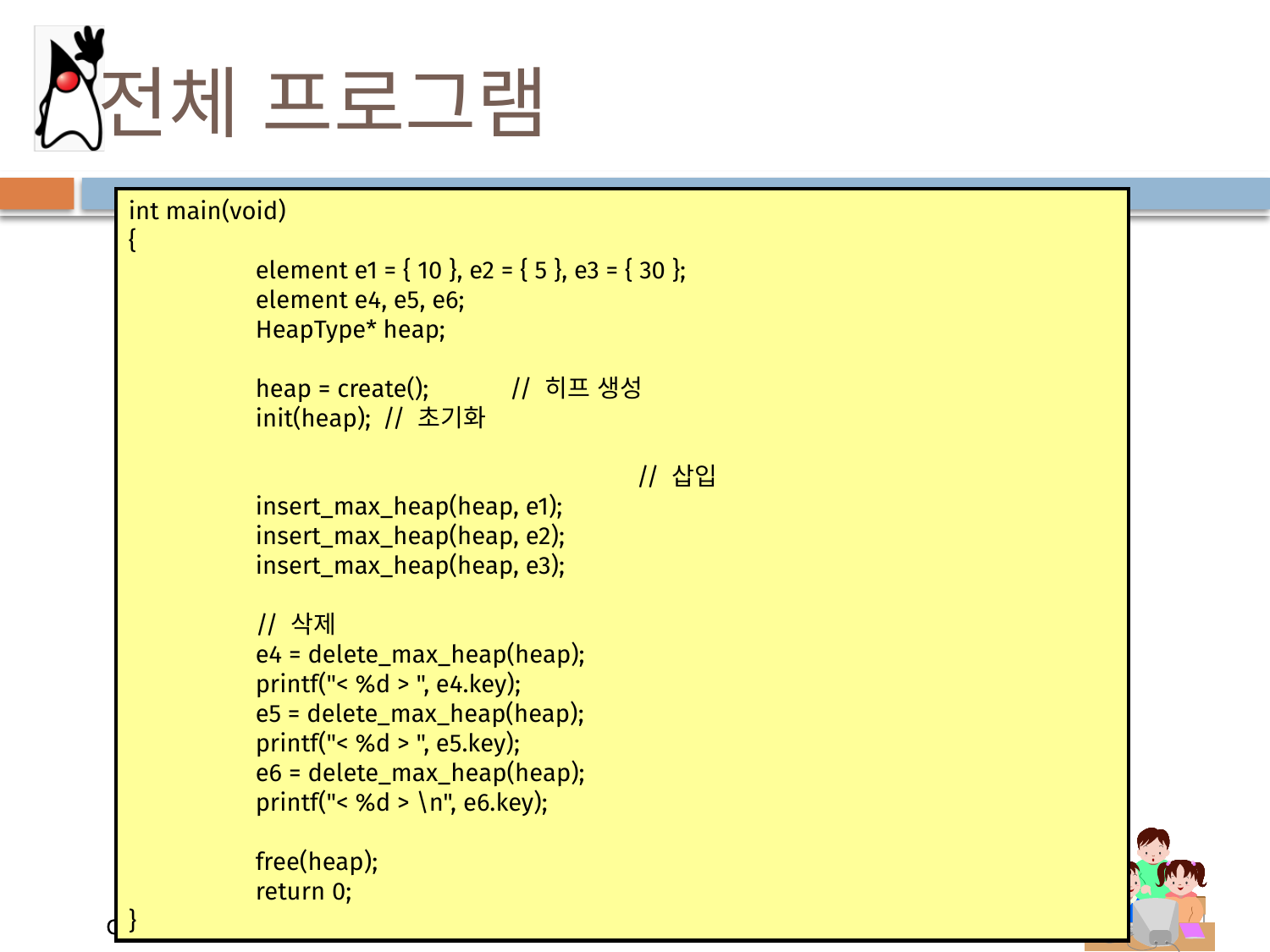

# 전체 프로그램
int main(void)
{
	element e1 = { 10 }, e2 = { 5 }, e3 = { 30 };
	element e4, e5, e6;
	HeapType* heap;

	heap = create(); 	// 히프 생성
	init(heap);	// 초기화

				// 삽입
	insert_max_heap(heap, e1);
	insert_max_heap(heap, e2);
	insert_max_heap(heap, e3);

	// 삭제
	e4 = delete_max_heap(heap);
	printf("< %d > ", e4.key);
	e5 = delete_max_heap(heap);
	printf("< %d > ", e5.key);
	e6 = delete_max_heap(heap);
	printf("< %d > \n", e6.key);

	free(heap);
	return 0;
}